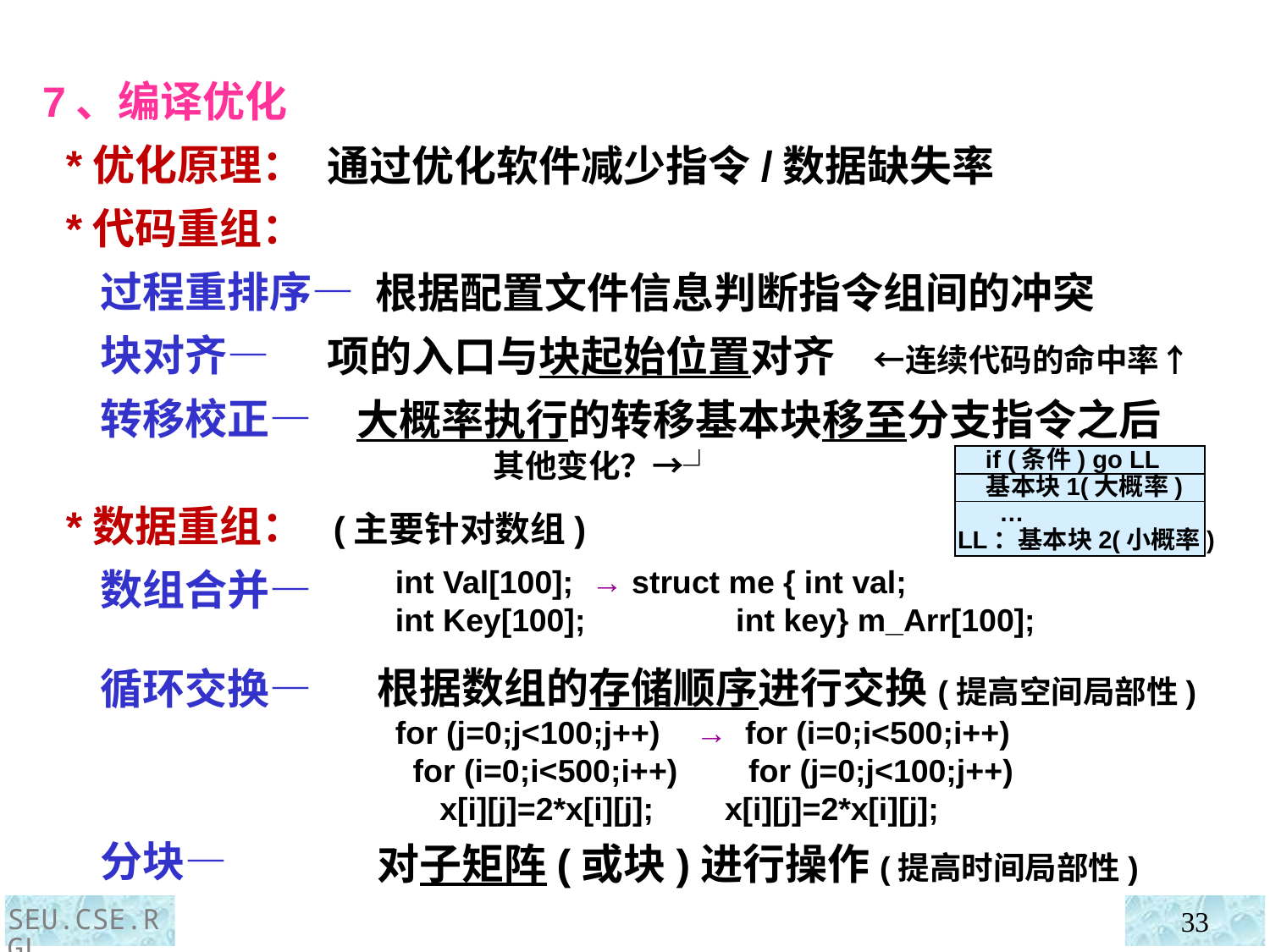

7、编译优化
  *优化原理：
  *代码重组：
     过程重排序—
     块对齐—
     转移校正—

  *数据重组：  (主要针对数组)
     数组合并—

     循环交换—

     分块—
通过优化软件减少指令/数据缺失率

    根据配置文件信息判断指令组间的冲突
项的入口与块起始位置对齐    ←连续代码的命中率↑
  大概率执行的转移基本块移至分支指令之后
                      其他变化？→┘
    if (条件) go LL
    基本块1(大概率)
      …
LL：基本块2(小概率)
  int Val[100];  → struct me { int val;
  int Key[100];                 int key} m_Arr[100];
根据数组的存储顺序进行交换(提高空间局部性)
  for (j=0;j<100;j++)    →  for (i=0;i<500;i++)
    for (i=0;i<500;i++)        for (j=0;j<100;j++)
       x[i][j]=2*x[i][j];        x[i][j]=2*x[i][j];
对子矩阵(或块)进行操作(提高时间局部性)
SEU.CSE.RGL
33